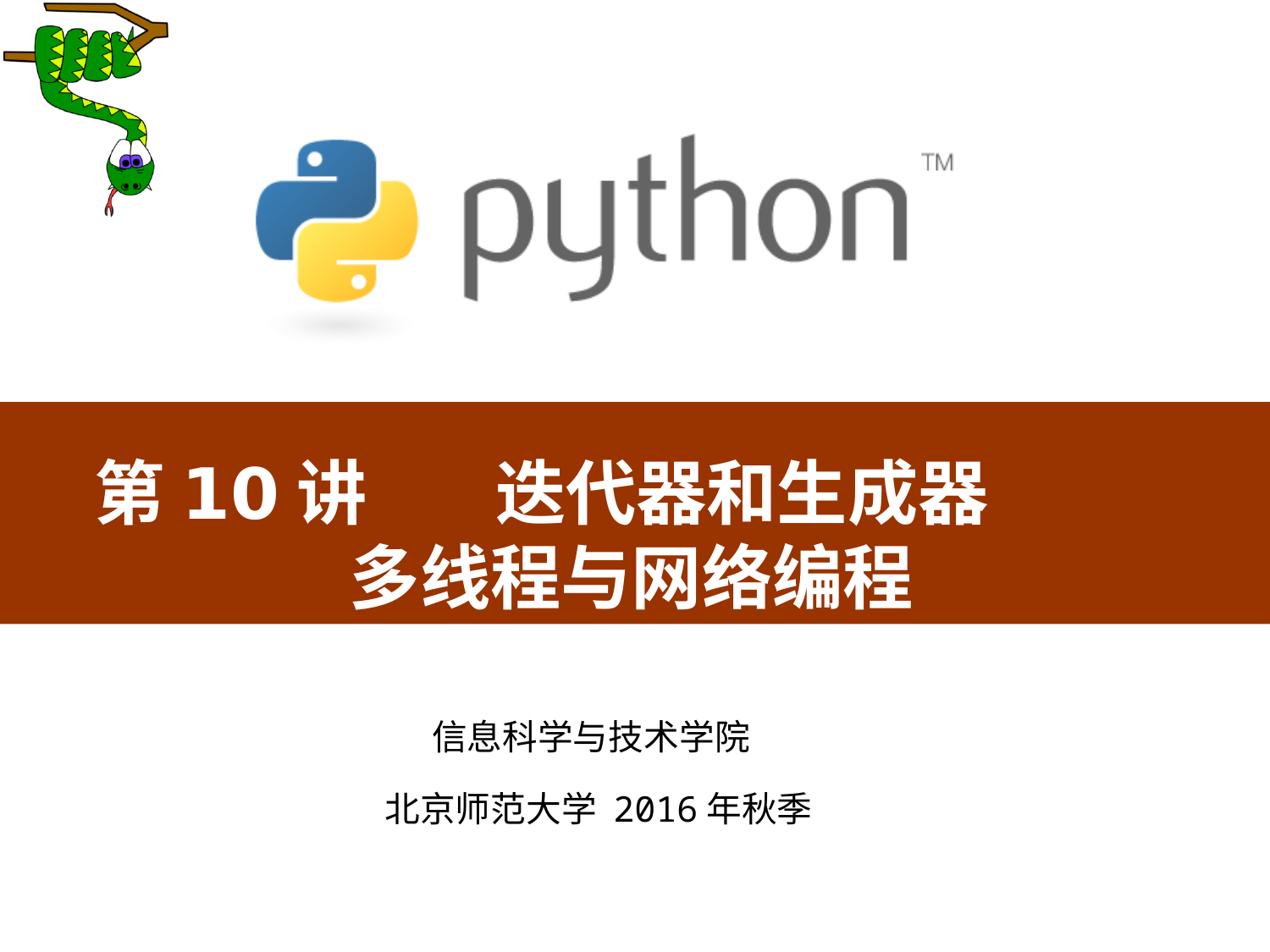

# 第10讲        迭代器和生成器 多线程与网络编程
信息科学与技术学院
北京师范大学 2016年秋季